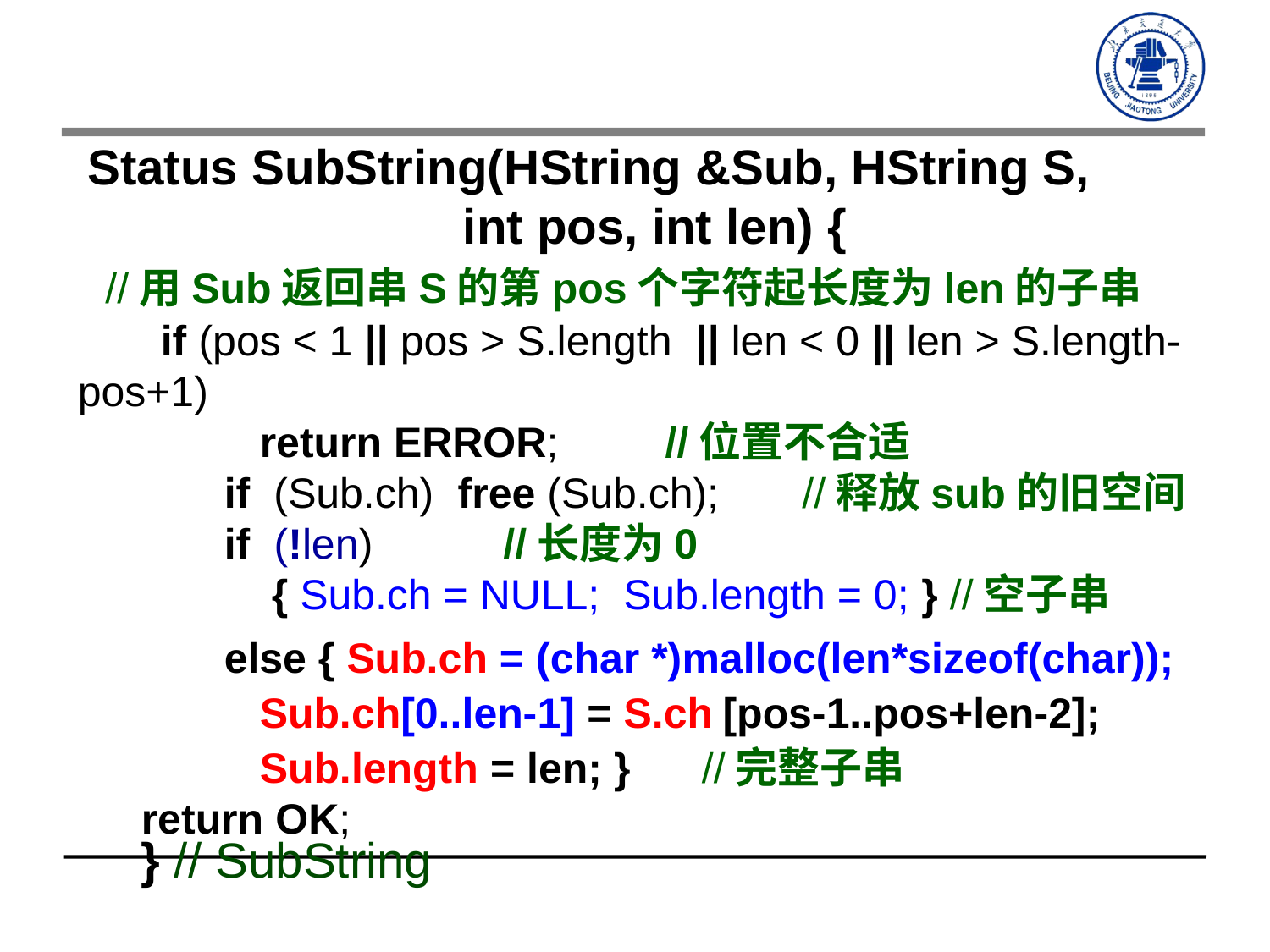

Status SubString(HString &Sub, HString S,
                            int pos, int len) {
  //用Sub返回串S的第pos个字符起长度为len的子串
       if (pos < 1 || pos > S.length  || len < 0 || len > S.length-pos+1)
          return ERROR;         //位置不合适
       if  (Sub.ch)  free (Sub.ch);       //释放sub的旧空间
       if  (!len)           //长度为0
           { Sub.ch = NULL;  Sub.length = 0; } //空子串
       else { Sub.ch = (char *)malloc(len*sizeof(char));
          Sub.ch[0..len-1] = S.ch [pos-1..pos+len-2];
          Sub.length = len; }      //完整子串
return OK;
} // SubString